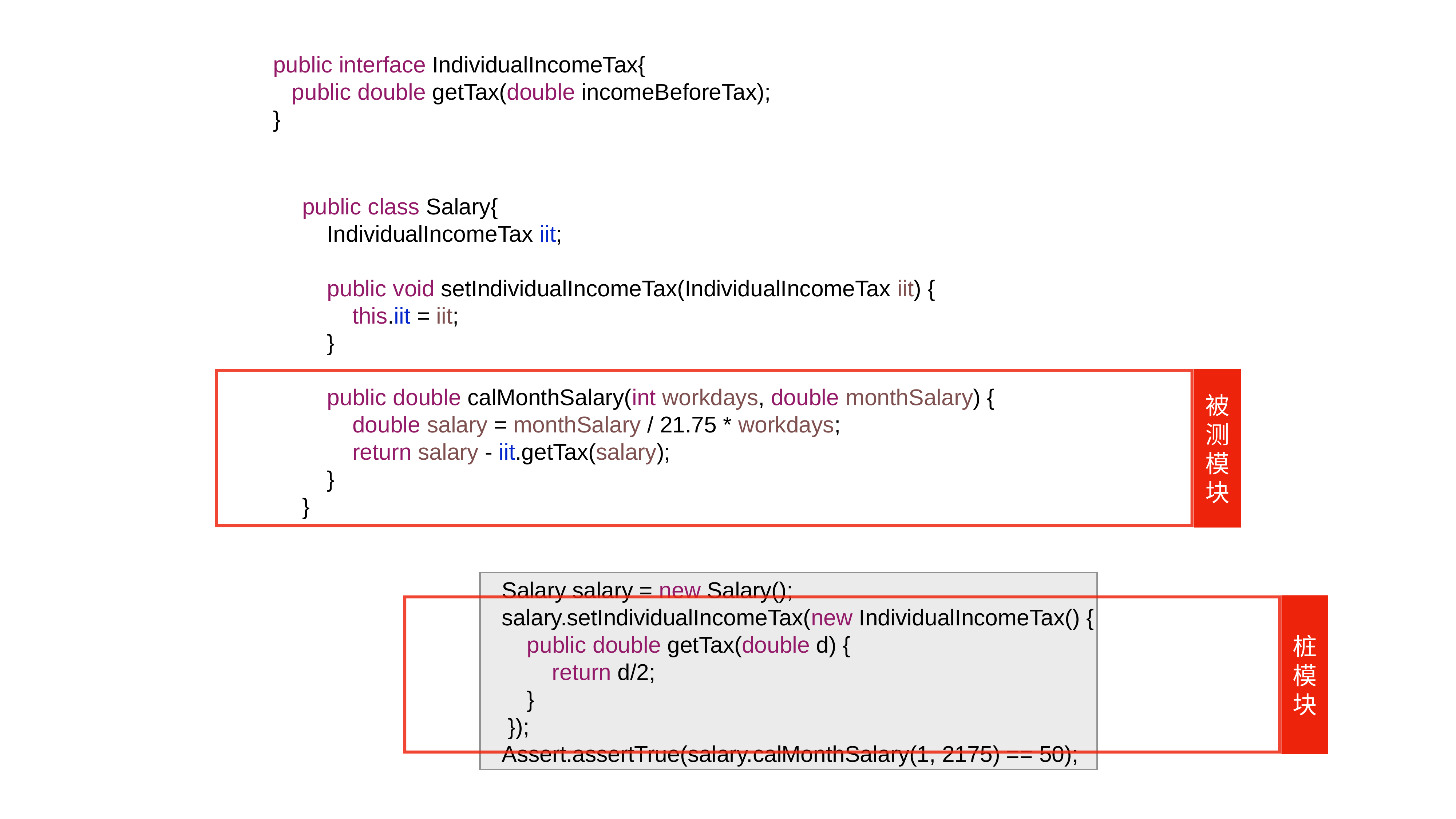

public interface IndividualIncomeTax{
   public double getTax(double incomeBeforeTax);
}
public class Salary{
    IndividualIncomeTax iit;

    public void setIndividualIncomeTax(IndividualIncomeTax iit) {
        this.iit = iit;
    }

    public double calMonthSalary(int workdays, double monthSalary) {
        double salary = monthSalary / 21.75 * workdays;
        return salary - iit.getTax(salary);
    }
}
被测模块

   Salary salary = new Salary();
   salary.setIndividualIncomeTax(new IndividualIncomeTax() {
       public double getTax(double d) {
           return d/2;
       }
    });
   Assert.assertTrue(salary.calMonthSalary(1, 2175) == 50);
桩模块